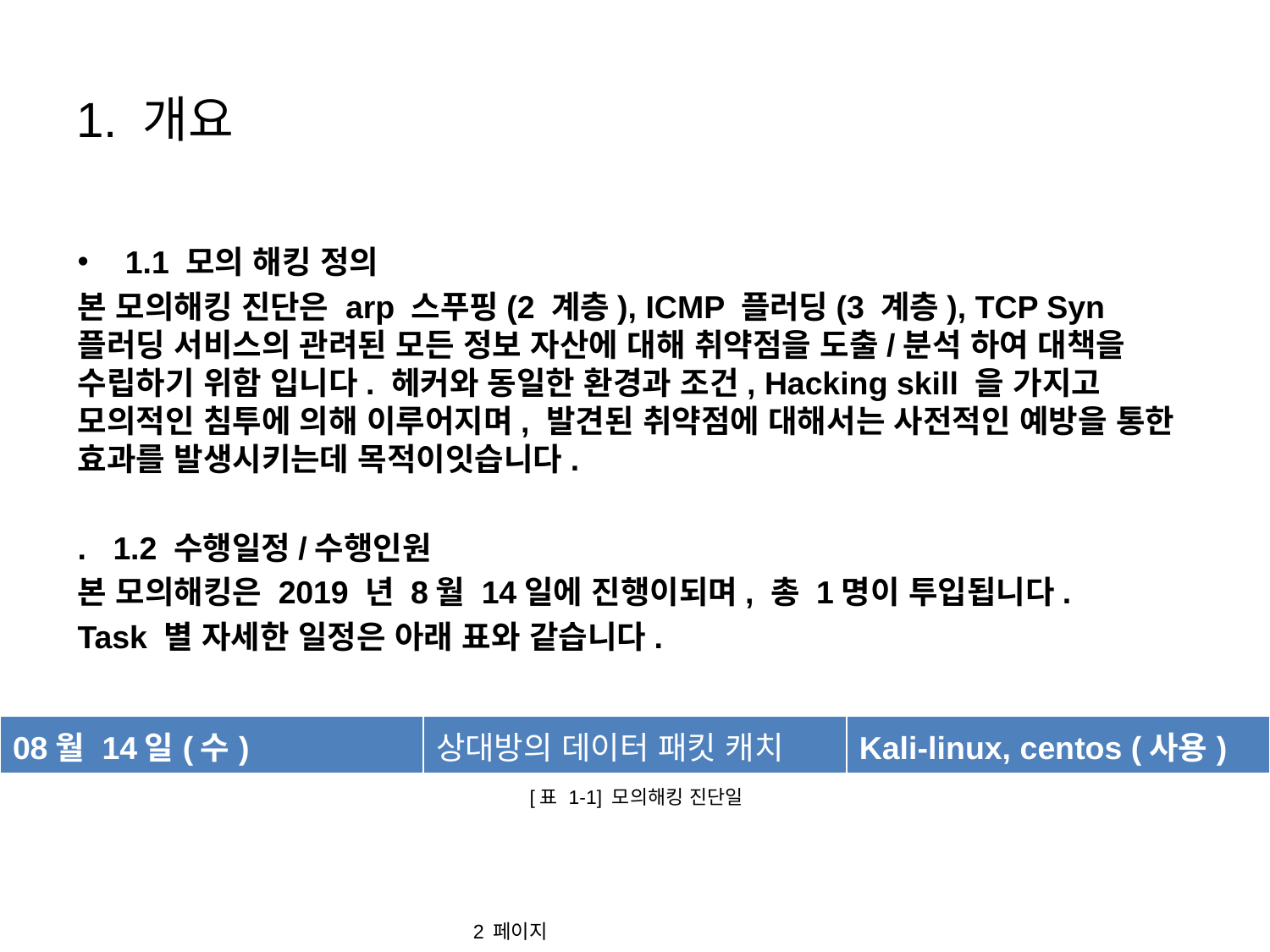

# 1. 개요
1.1 모의 해킹 정의
본 모의해킹 진단은 arp 스푸핑(2 계층), ICMP 플러딩(3 계층), TCP Syn 플러딩 서비스의 관려된 모든 정보 자산에 대해 취약점을 도출/분석 하여 대책을 수립하기 위함 입니다. 헤커와 동일한 환경과 조건, Hacking skill 을 가지고 모의적인 침투에 의해 이루어지며, 발견된 취약점에 대해서는 사전적인 예방을 통한 효과를 발생시키는데 목적이잇습니다.

.   1.2 수행일정/수행인원
본 모의해킹은 2019 년 8월 14일에 진행이되며, 총 1명이 투입됩니다.
Task 별 자세한 일정은 아래 표와 같습니다.

| 08월 14일(수) | 상대방의 데이터 패킷 캐치 | Kali-linux, centos (사용) |
| --- | --- | --- |
[표 1-1] 모의해킹 진단일

				2 페이지